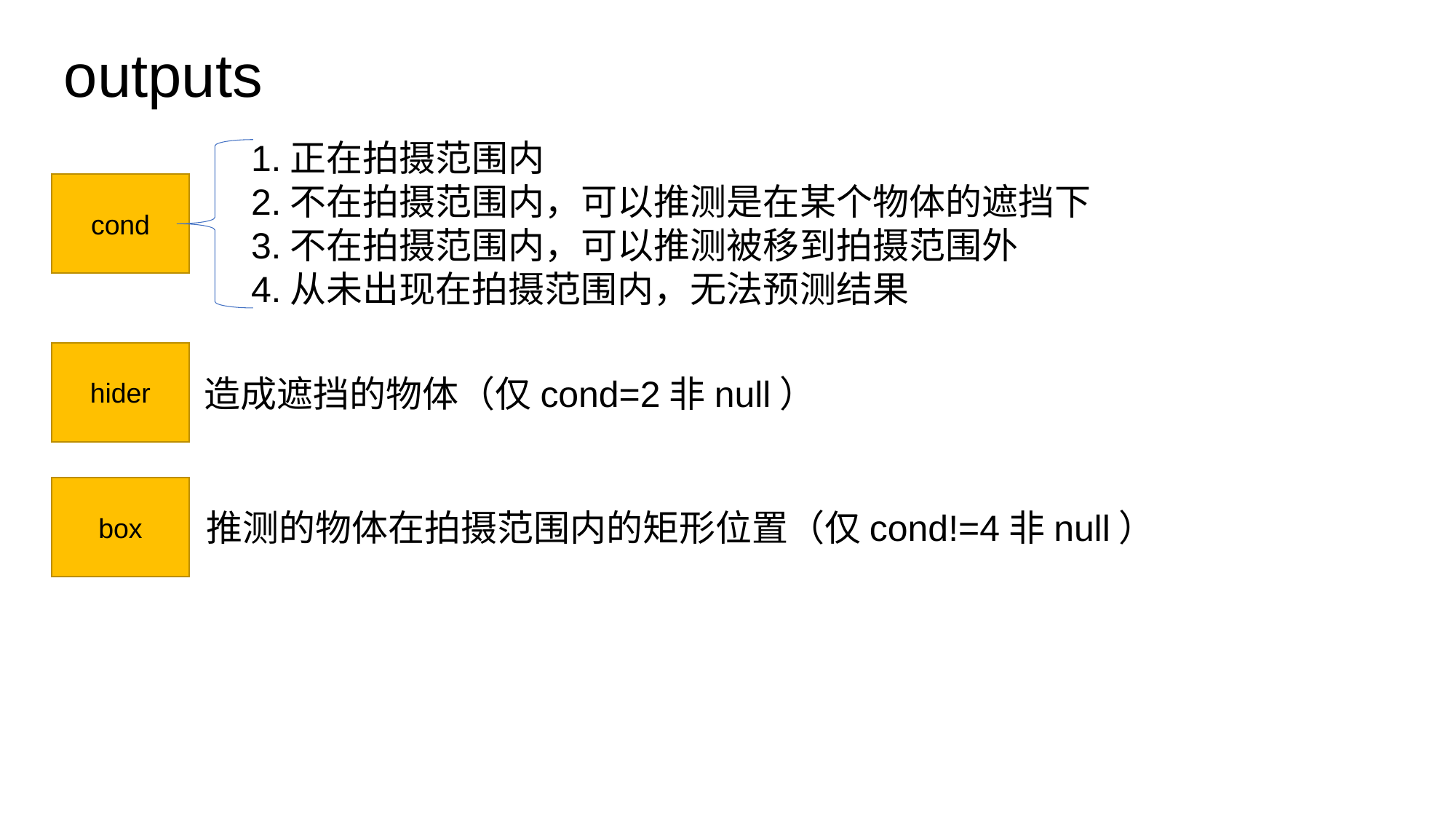

outputs
1.正在拍摄范围内
2.不在拍摄范围内，可以推测是在某个物体的遮挡下
3.不在拍摄范围内，可以推测被移到拍摄范围外
4.从未出现在拍摄范围内，无法预测结果

cond
hider
造成遮挡的物体（仅cond=2非null）
box
推测的物体在拍摄范围内的矩形位置（仅cond!=4非null）